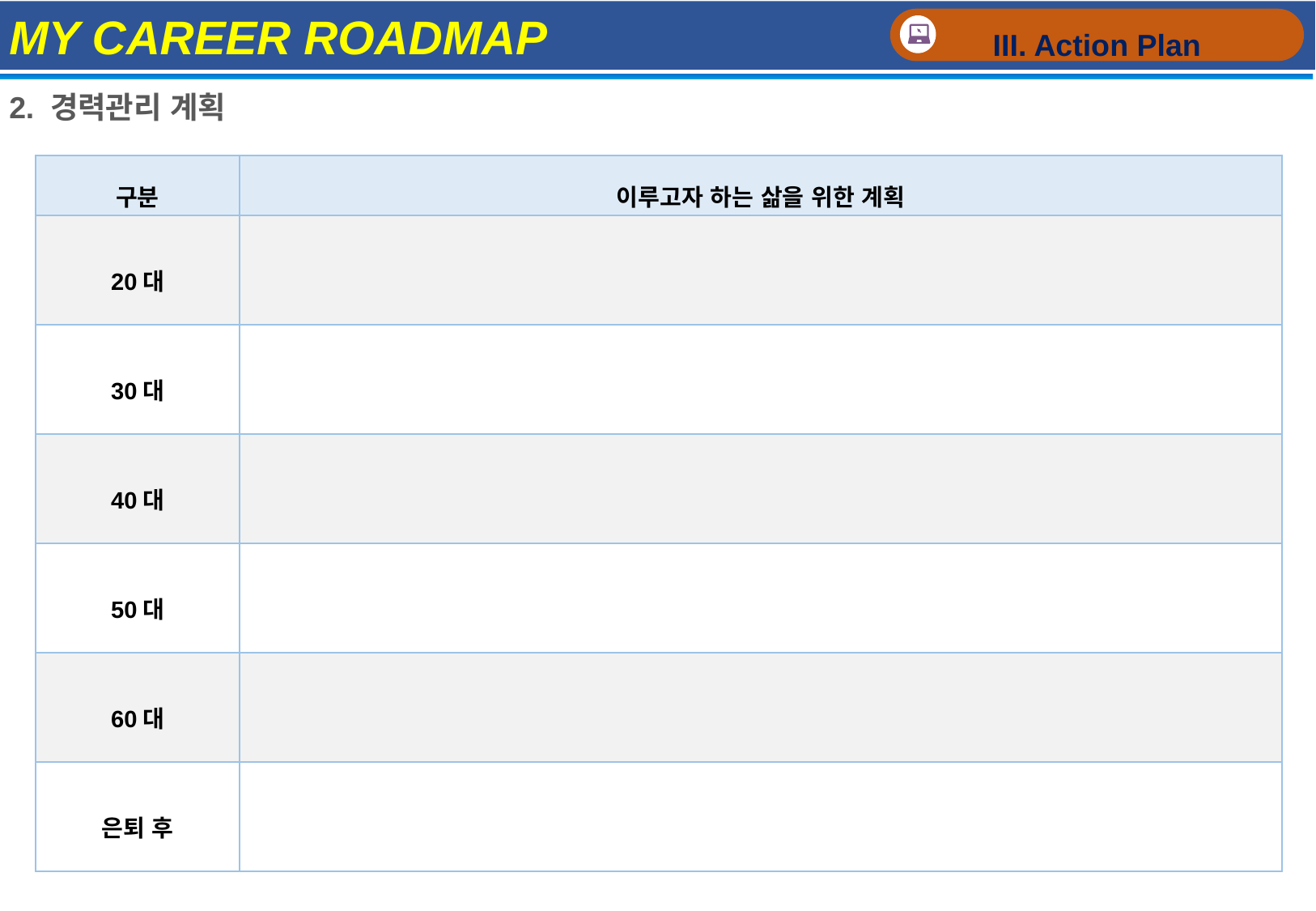

MY CAREER ROADMAP

III. Action Plan

2. 경력관리 계획
| 구분 | 이루고자 하는 삶을 위한 계획 |
| --- | --- |
| 20대 |  |
| 30대 |  |
| 40대 |  |
| 50대 |  |
| 60대 |  |
| 은퇴 후 |  |